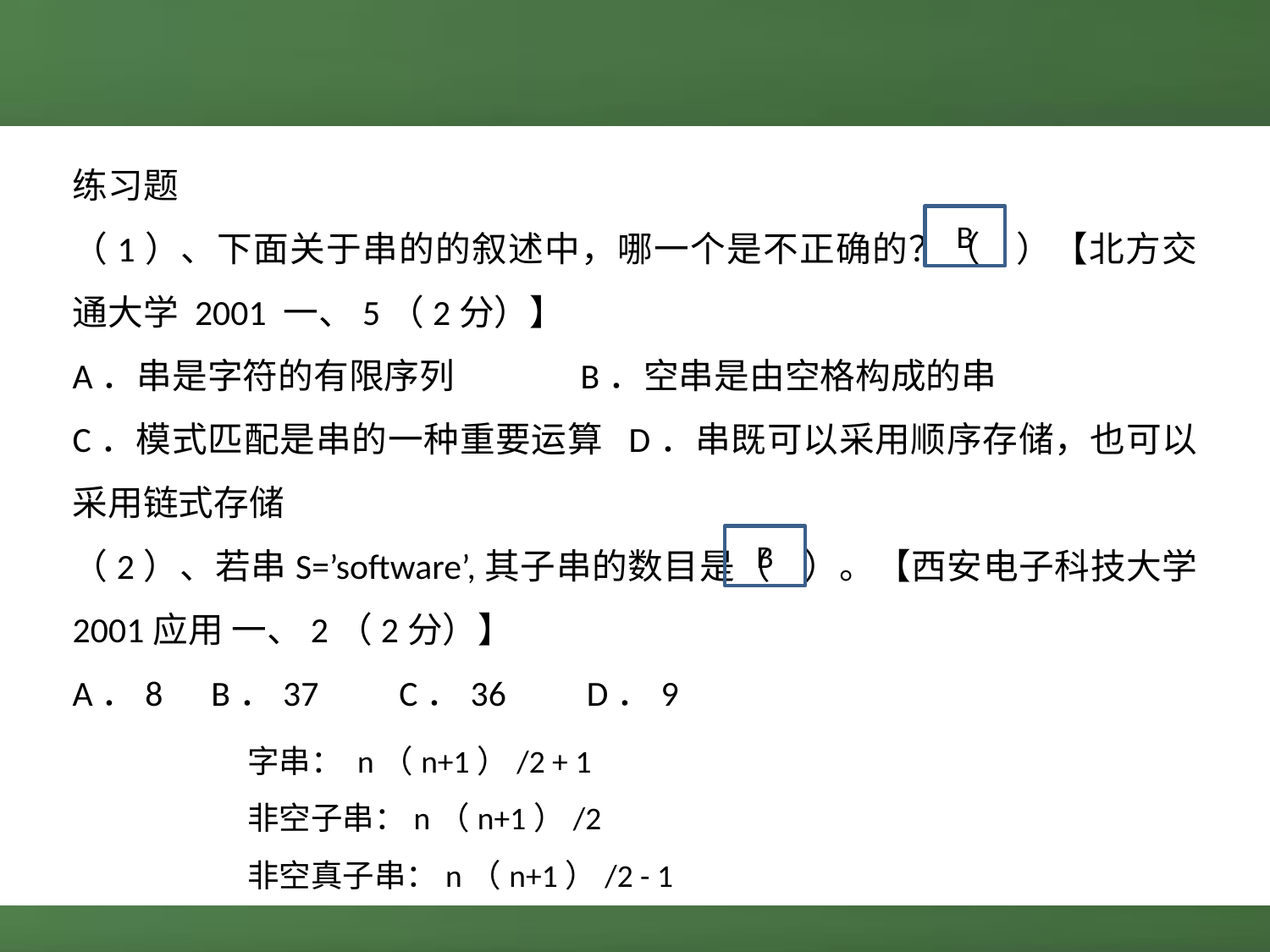

练习题
（1）、下面关于串的的叙述中，哪一个是不正确的？（    ）【北方交通大学 2001 一、5（2分）】
A．串是字符的有限序列          	B．空串是由空格构成的串
C．模式匹配是串的一种重要运算  D．串既可以采用顺序存储，也可以采用链式存储
（2）、若串S=’software’,其子串的数目是（    ）。【西安电子科技大学 2001应用 一、2（2分）】
A．8      B．37          C．36          D．9
B
B
字串： n（n+1）/2 + 1
非空子串：n（n+1）/2
非空真子串：n（n+1）/2 - 1